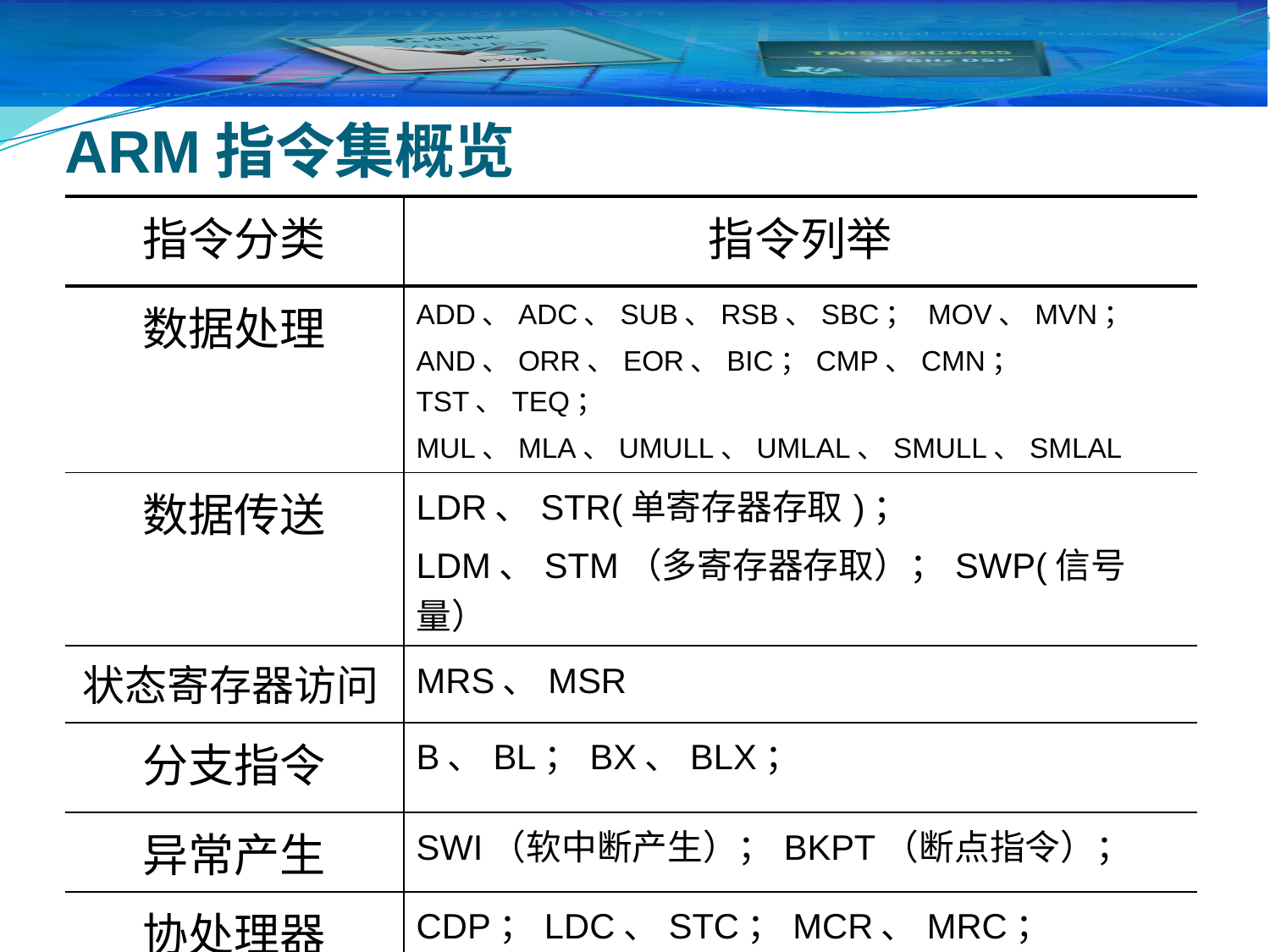

# ARM指令集概览
| 指令分类 | 指令列举 |
| --- | --- |
| 数据处理 | ADD、ADC、SUB、RSB、SBC； MOV、MVN； AND、ORR、EOR、BIC；CMP、CMN；TST、TEQ； MUL、MLA、UMULL、UMLAL、SMULL、SMLAL |
| 数据传送 | LDR、STR(单寄存器存取)； LDM、STM（多寄存器存取）；SWP(信号量） |
| 状态寄存器访问 | MRS、MSR |
| 分支指令 | B、BL；BX、BLX； |
| 异常产生 | SWI（软中断产生）；BKPT（断点指令）； |
| 协处理器 | CDP；LDC、STC；MCR、MRC； |